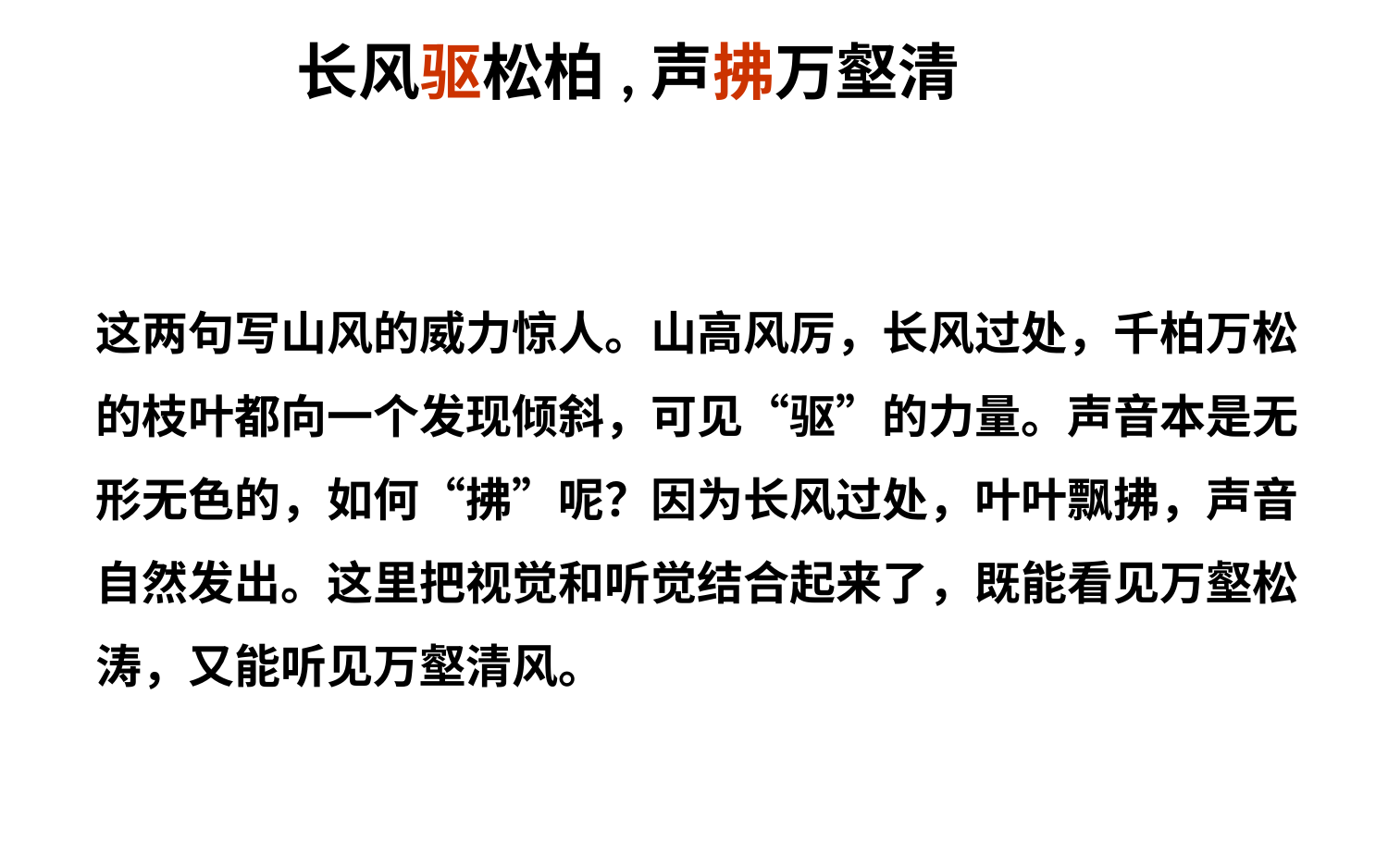

长风驱松柏,声拂万壑清
这两句写山风的威力惊人。山高风厉，长风过处，千柏万松的枝叶都向一个发现倾斜，可见“驱”的力量。声音本是无形无色的，如何“拂”呢？因为长风过处，叶叶飘拂，声音自然发出。这里把视觉和听觉结合起来了，既能看见万壑松涛，又能听见万壑清风。